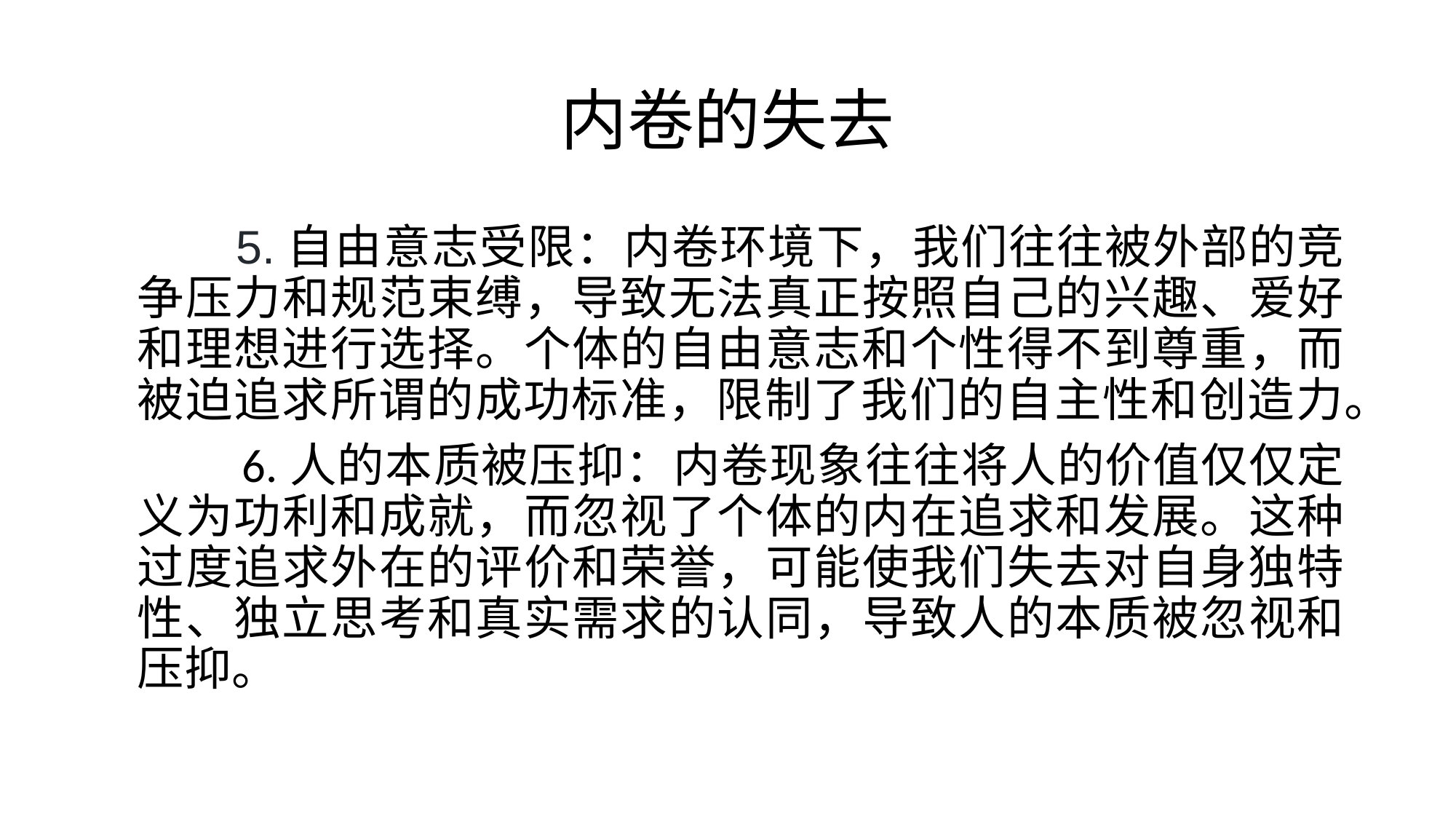

# 内卷的失去
       5.自由意志受限：内卷环境下，我们往往被外部的竞争压力和规范束缚，导致无法真正按照自己的兴趣、爱好和理想进行选择。个体的自由意志和个性得不到尊重，而被迫追求所谓的成功标准，限制了我们的自主性和创造力。
         6.人的本质被压抑：内卷现象往往将人的价值仅仅定义为功利和成就，而忽视了个体的内在追求和发展。这种过度追求外在的评价和荣誉，可能使我们失去对自身独特性、独立思考和真实需求的认同，导致人的本质被忽视和压抑。